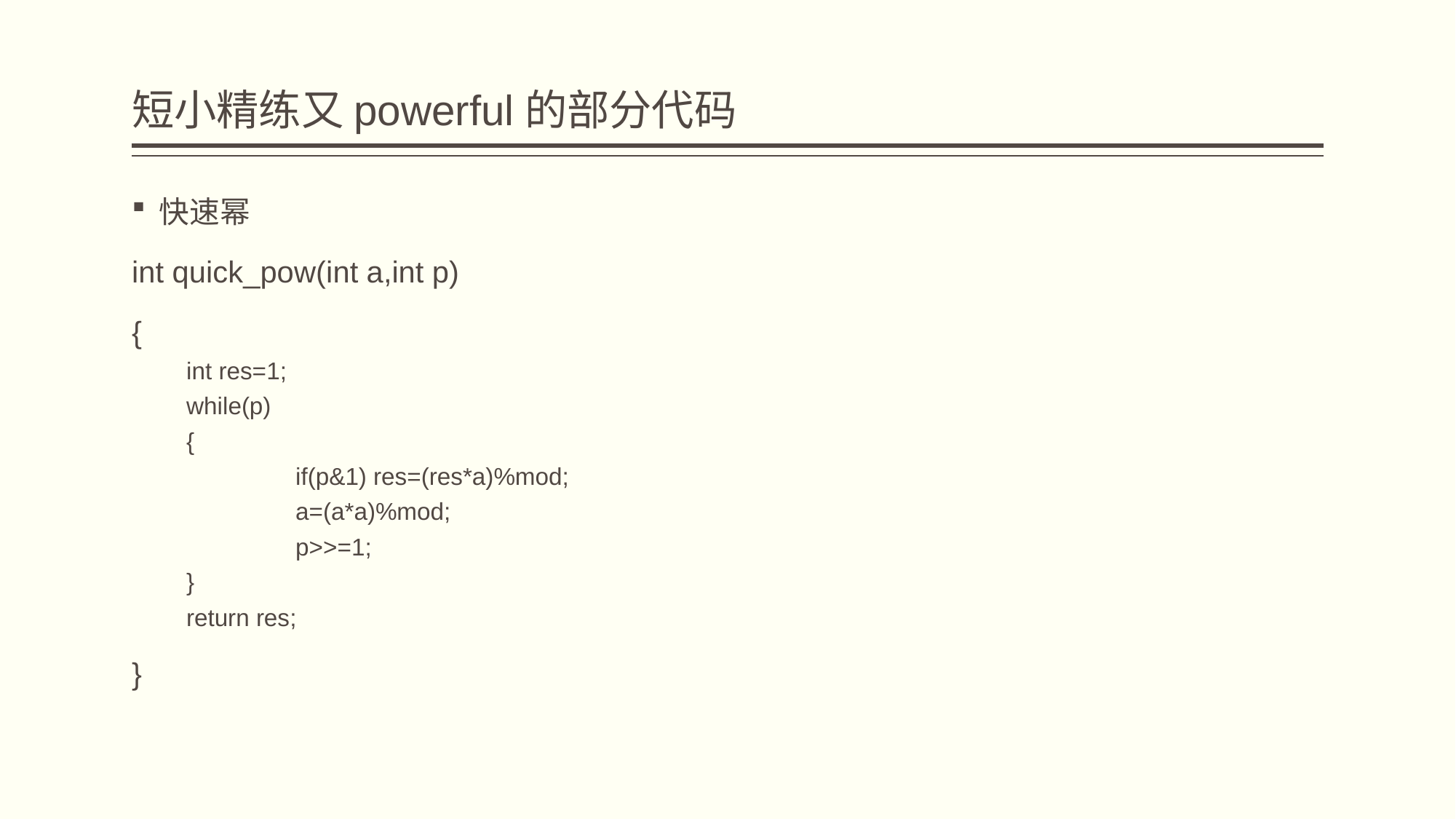

# 短小精练又powerful的部分代码
快速幂
int quick_pow(int a,int p)
{
int res=1;
while(p)
{
	if(p&1) res=(res*a)%mod;
	a=(a*a)%mod;
	p>>=1;
}
return res;
}